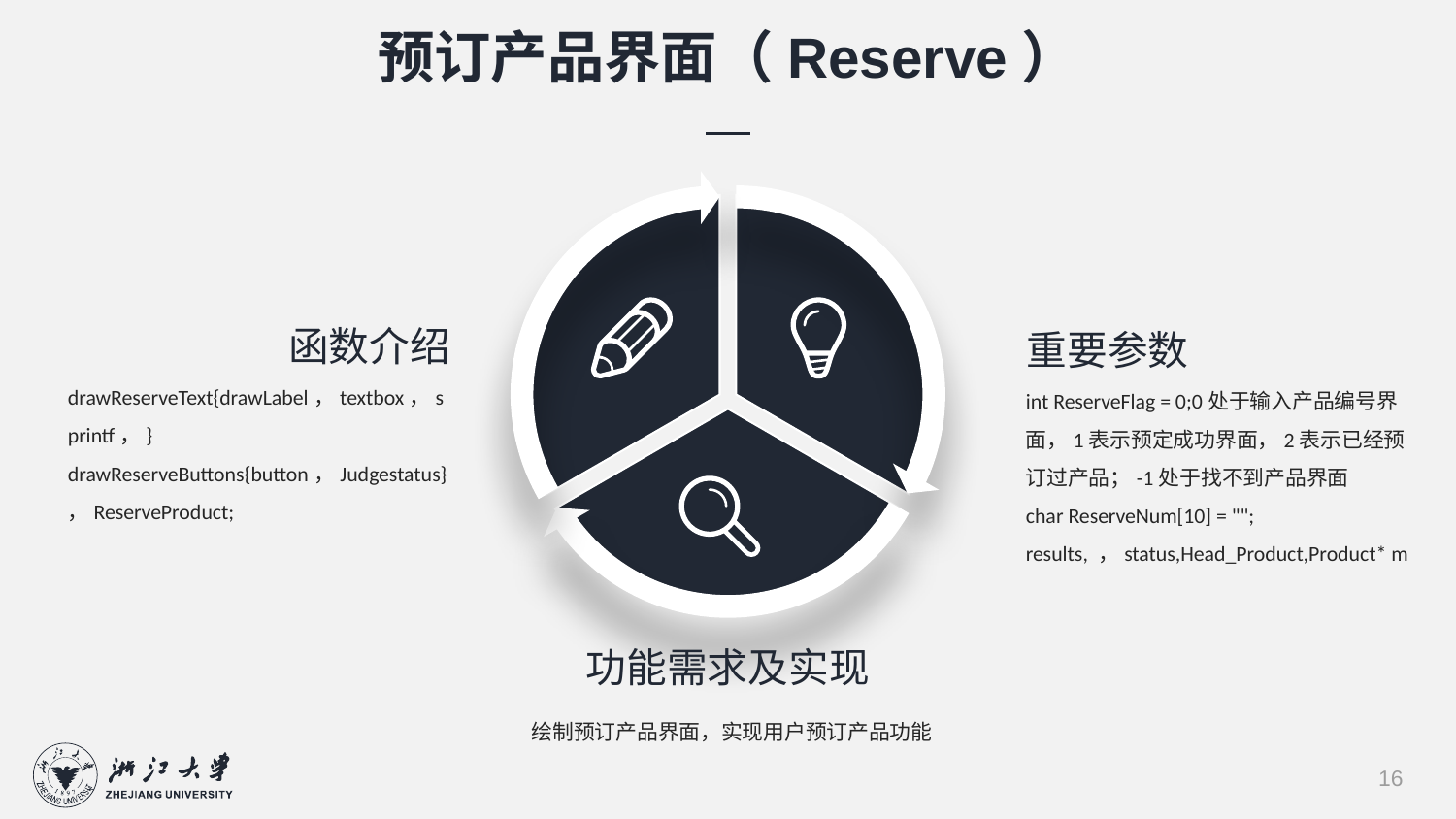

预订产品界面（Reserve）

函数介绍
重要参数
drawReserveText{drawLabel，textbox，sprintf，}
drawReserveButtons{button，Judgestatus}，ReserveProduct;
int ReserveFlag = 0;0处于输入产品编号界面，1表示预定成功界面，2表示已经预订过产品；-1处于找不到产品界面
char ReserveNum[10] = "";
results, ，status,Head_Product,Product* m

功能需求及实现
绘制预订产品界面，实现用户预订产品功能
16